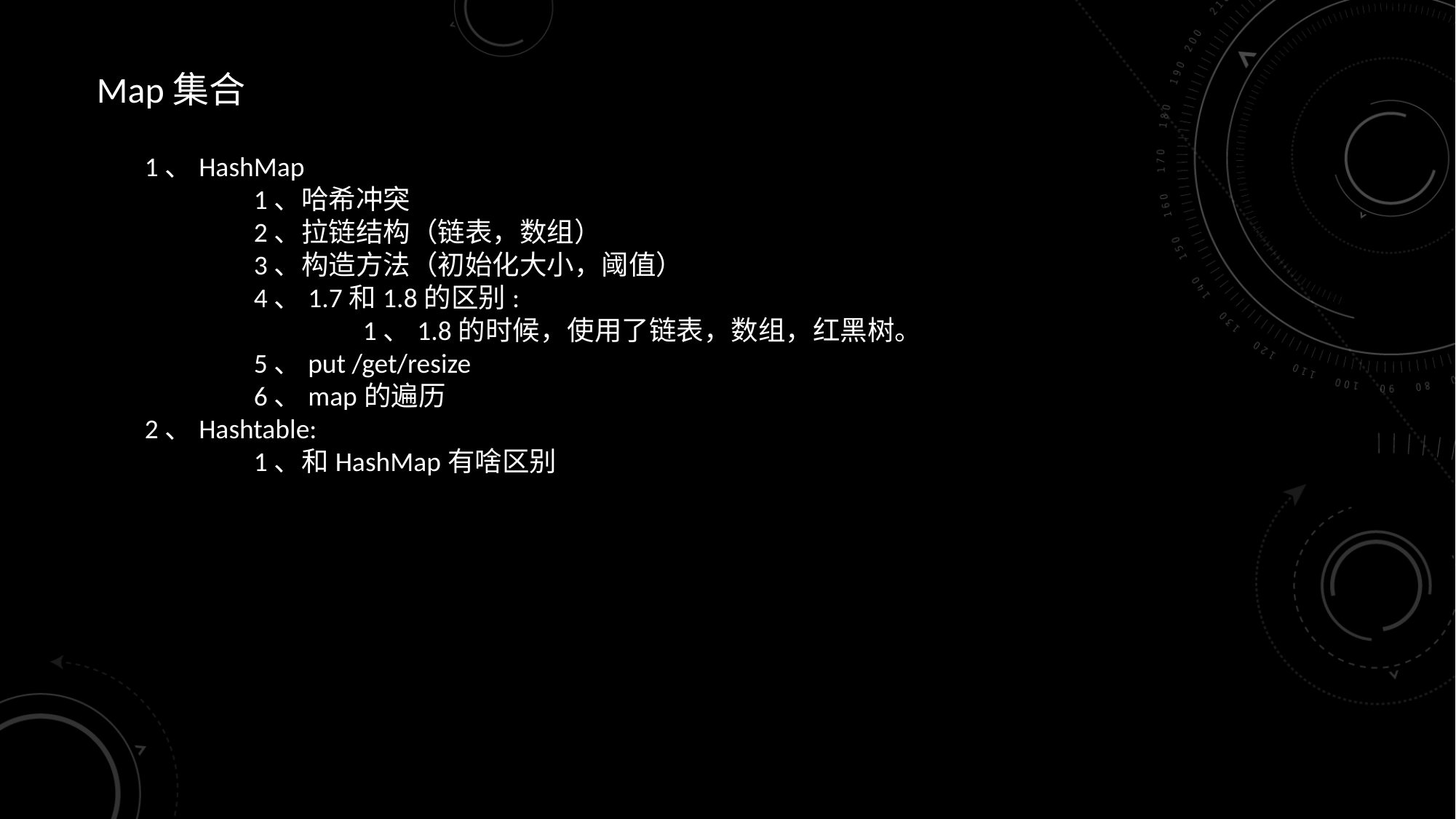

Map集合
1、HashMap
	1、哈希冲突
	2、拉链结构（链表，数组）
	3、构造方法（初始化大小，阈值）
	4、1.7和1.8的区别:
		1、1.8的时候，使用了链表，数组，红黑树。
	5、put /get/resize
	6、map的遍历
2、Hashtable:
	1、和HashMap有啥区别